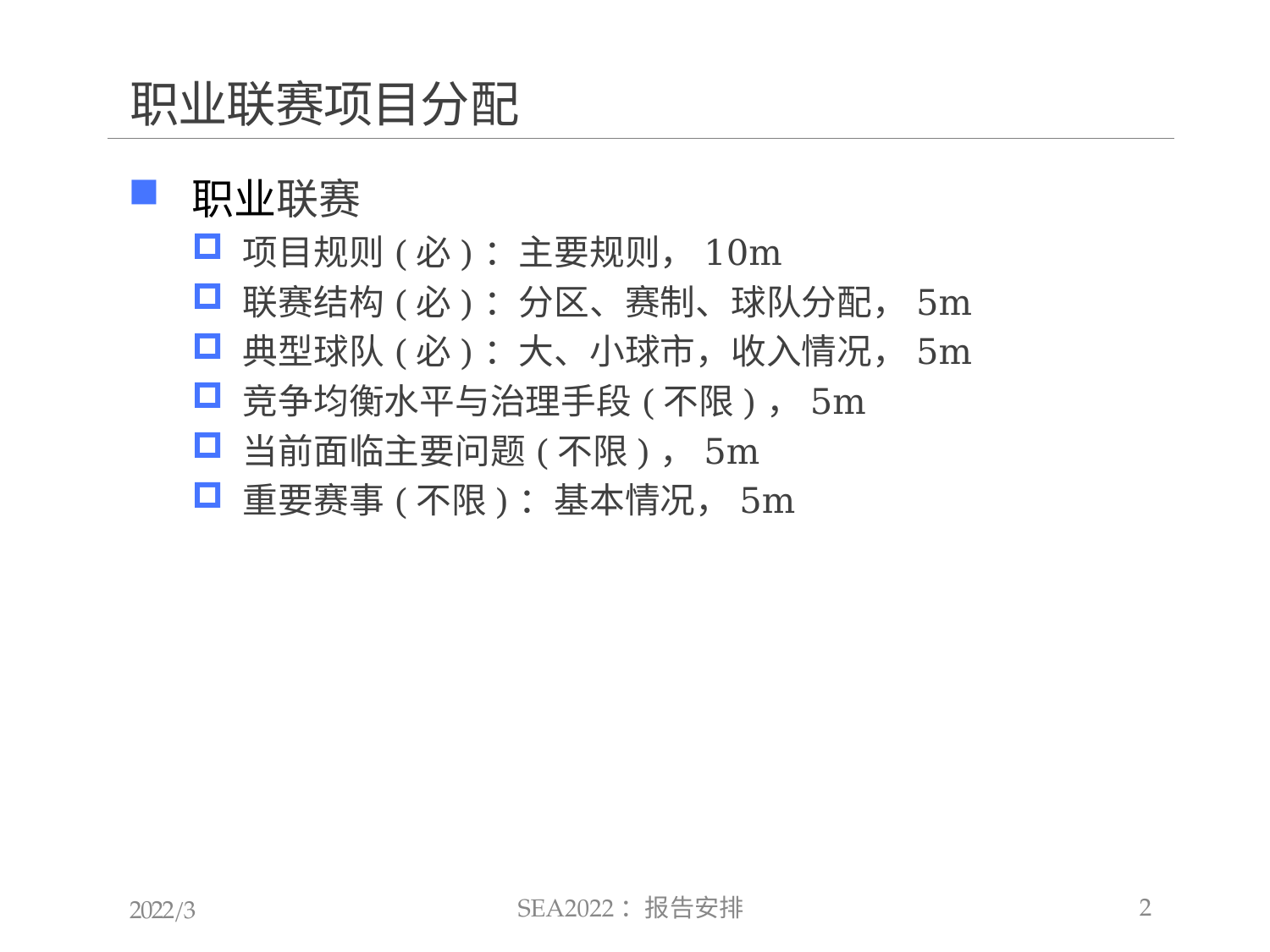

# 职业联赛项目分配
职业联赛
项目规则(必)：主要规则，10m
联赛结构(必)：分区、赛制、球队分配，5m
典型球队(必)：大、小球市，收入情况，5m
竞争均衡水平与治理手段(不限)，5m
当前面临主要问题(不限)，5m
重要赛事(不限)：基本情况，5m

SEA2022：报告安排
2
2022/3